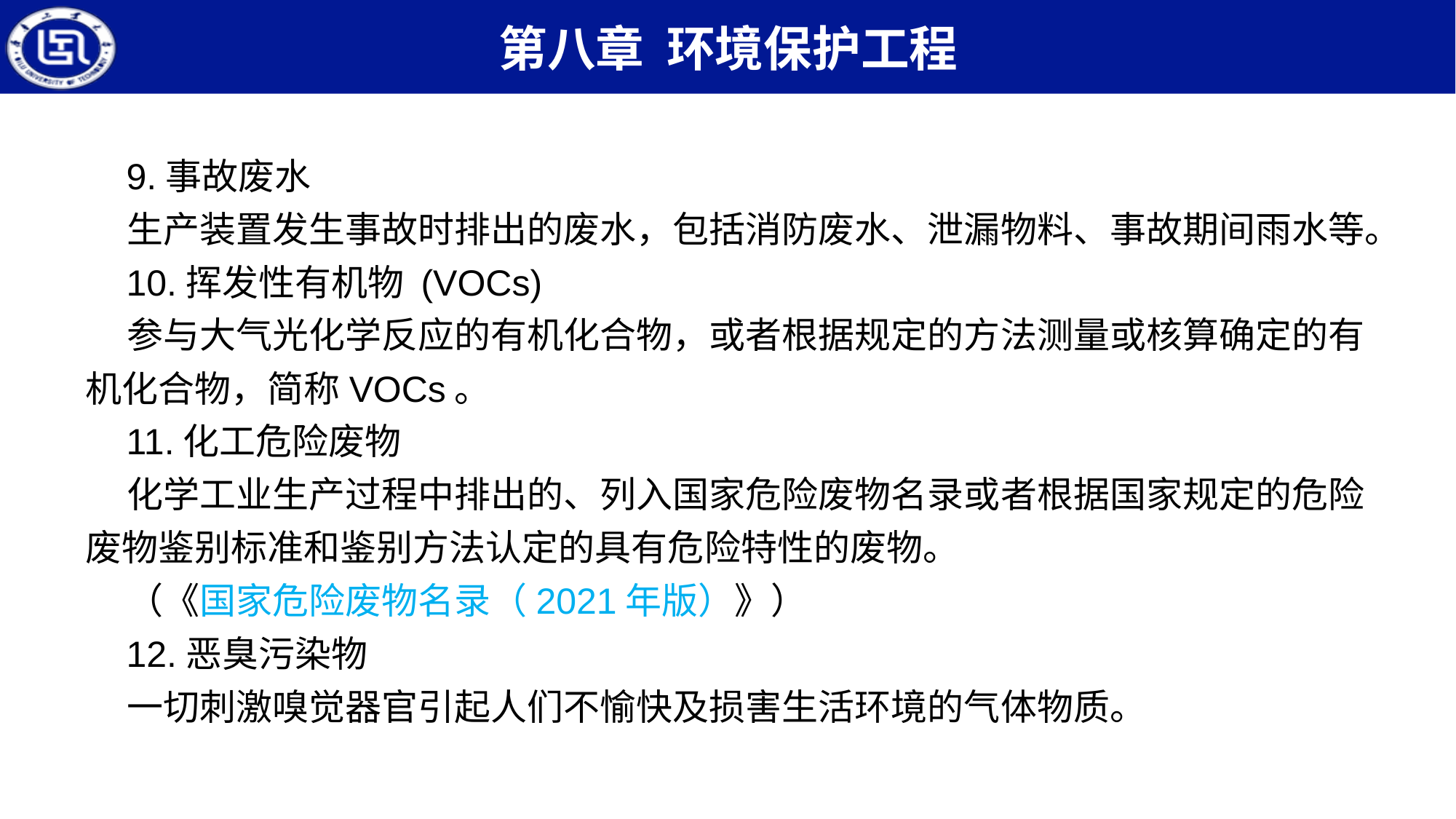

9.事故废水
    生产装置发生事故时排出的废水，包括消防废水、泄漏物料、事故期间雨水等。
    10.挥发性有机物 (VOCs)
    参与大气光化学反应的有机化合物，或者根据规定的方法测量或核算确定的有机化合物，简称VOCs。
    11.化工危险废物
    化学工业生产过程中排出的、列入国家危险废物名录或者根据国家规定的危险废物鉴别标准和鉴别方法认定的具有危险特性的废物。
    （《国家危险废物名录（2021年版）》）
    12.恶臭污染物
    一切刺激嗅觉器官引起人们不愉快及损害生活环境的气体物质。